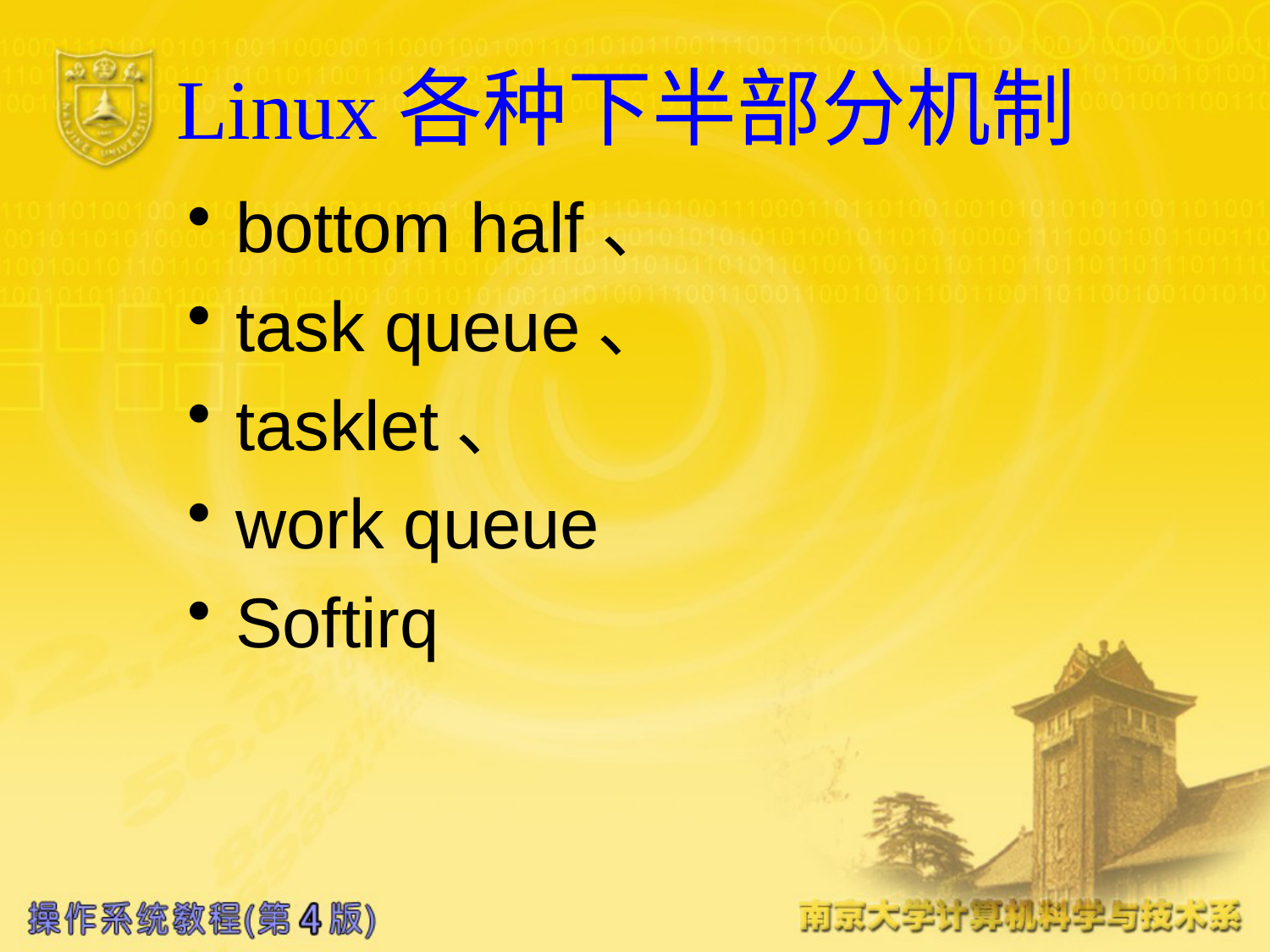

# Linux各种下半部分机制
bottom half、
task queue、
tasklet、
work queue
Softirq